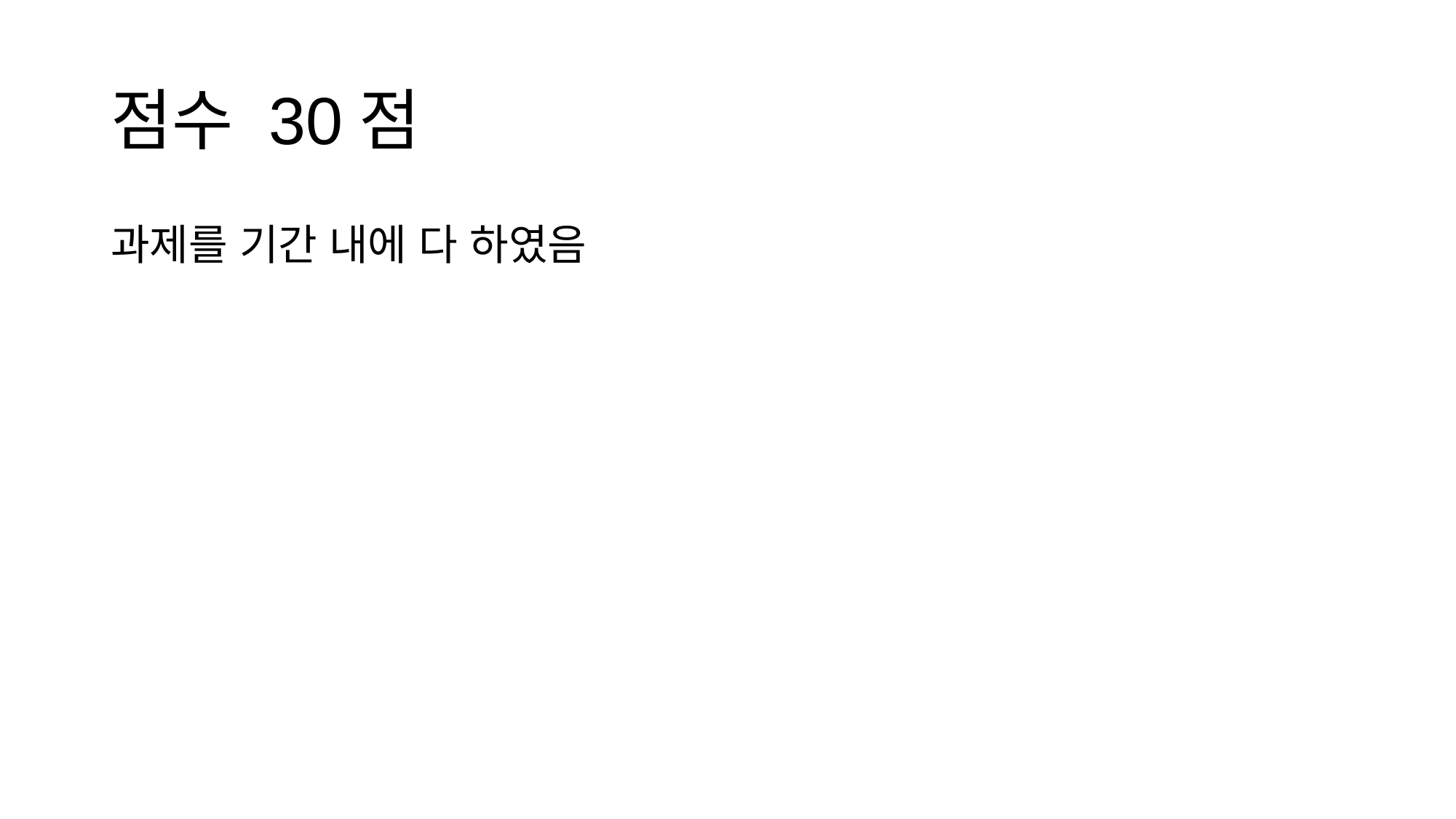

# 점수 30점
과제를 기간 내에 다 하였음